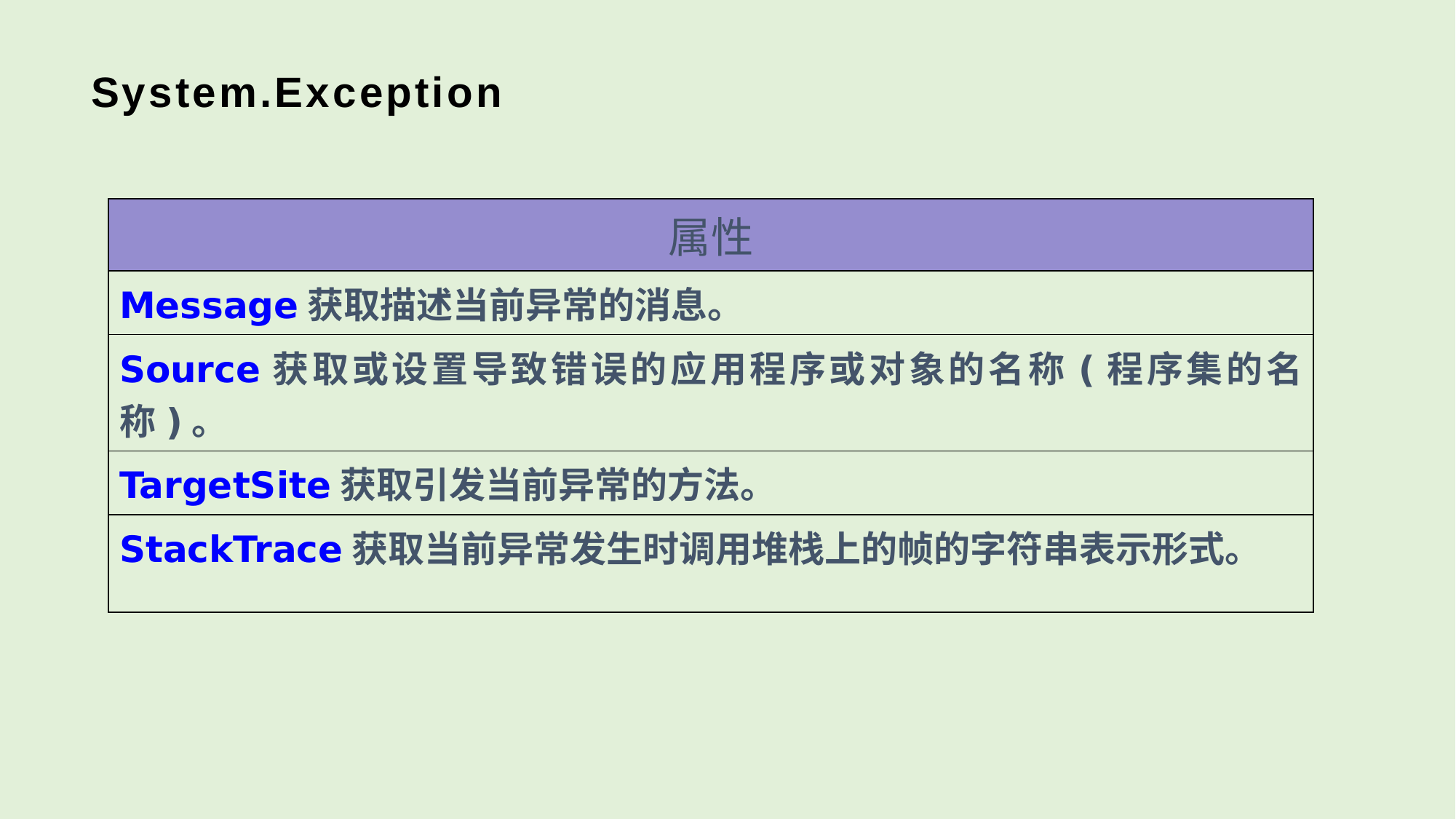

# System.Exception
| 属性 |
| --- |
| Message获取描述当前异常的消息。 |
| Source获取或设置导致错误的应用程序或对象的名称(程序集的名称)。 |
| TargetSite获取引发当前异常的方法。 |
| StackTrace获取当前异常发生时调用堆栈上的帧的字符串表示形式。 |